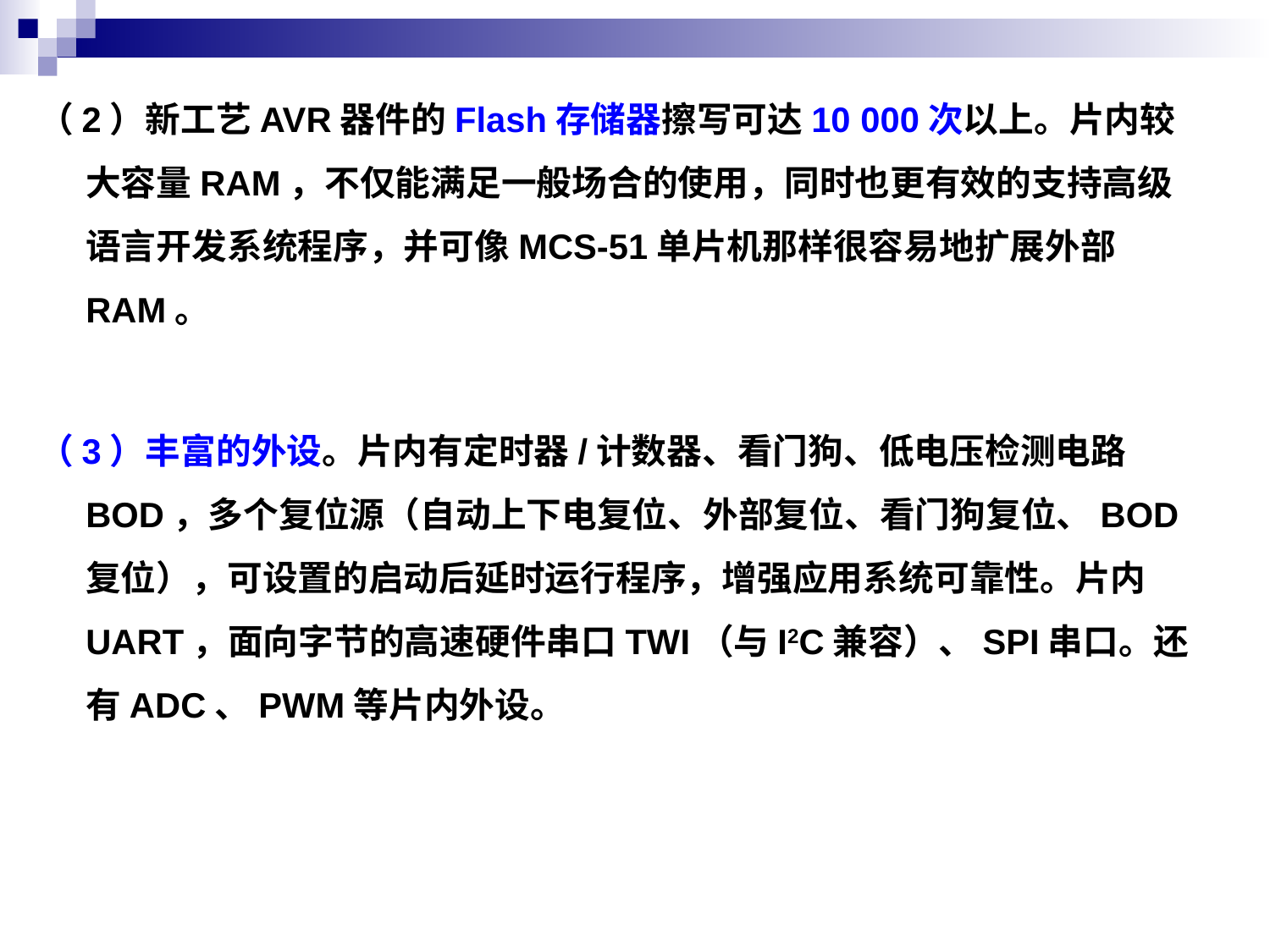

# （2）新工艺AVR器件的Flash存储器擦写可达10 000次以上。片内较大容量RAM，不仅能满足一般场合的使用，同时也更有效的支持高级语言开发系统程序，并可像MCS-51单片机那样很容易地扩展外部RAM。

（3）丰富的外设。片内有定时器/计数器、看门狗、低电压检测电路BOD，多个复位源（自动上下电复位、外部复位、看门狗复位、BOD复位），可设置的启动后延时运行程序，增强应用系统可靠性。片内UART，面向字节的高速硬件串口TWI（与I2C兼容）、SPI串口。还有ADC、PWM等片内外设。
48